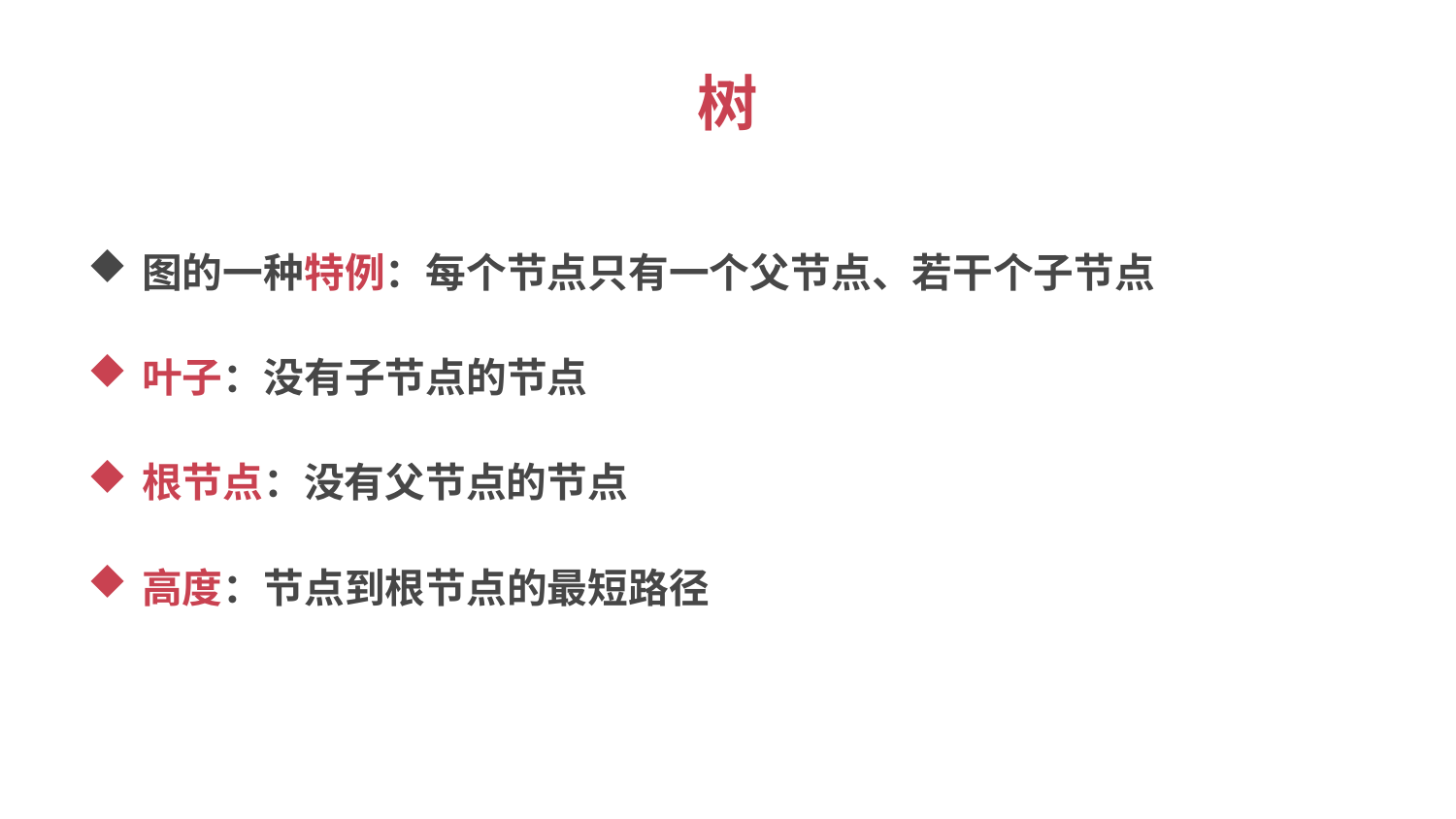

# 树
图的一种特例：每个节点只有一个父节点、若干个子节点
叶子：没有子节点的节点
根节点：没有父节点的节点
高度：节点到根节点的最短路径